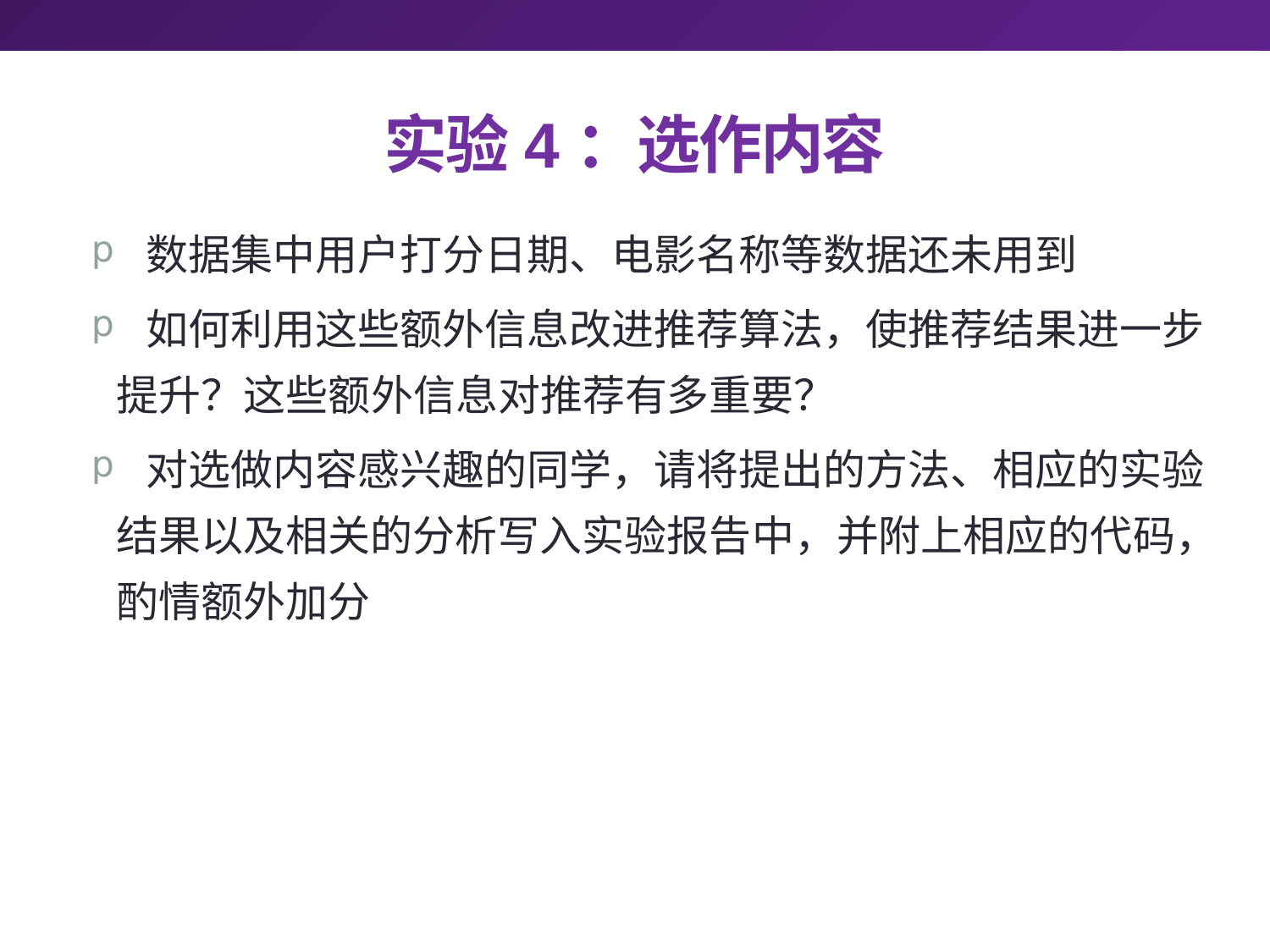

8
# 实验4：选作内容
  数据集中用户打分日期、电影名称等数据还未用到
  如何利用这些额外信息改进推荐算法，使推荐结果进一步提升？这些额外信息对推荐有多重要？
  对选做内容感兴趣的同学，请将提出的方法、相应的实验结果以及相关的分析写入实验报告中，并附上相应的代码，酌情额外加分